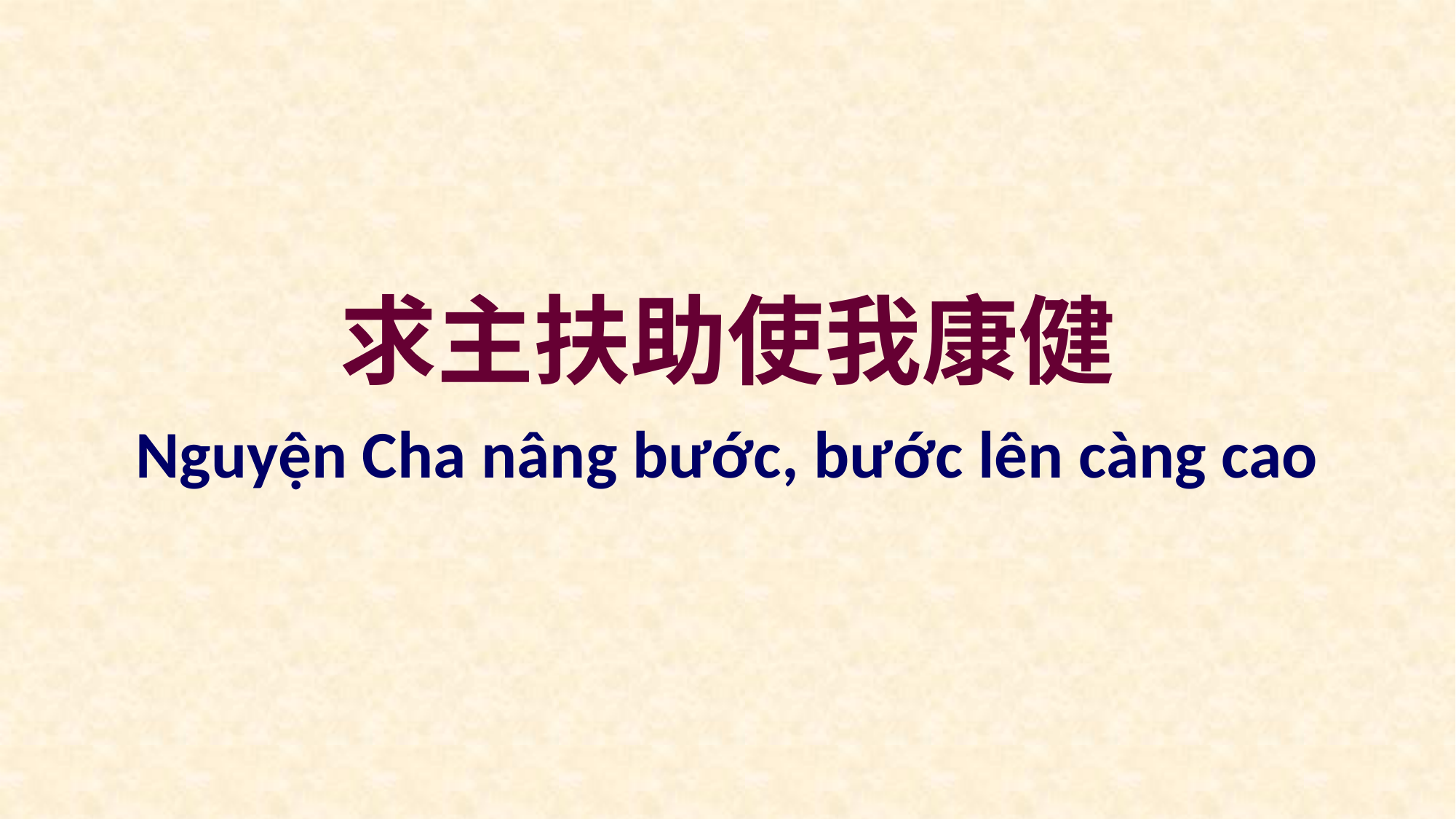

求主扶助使我康健
Nguyện Cha nâng bước, bước lên càng cao